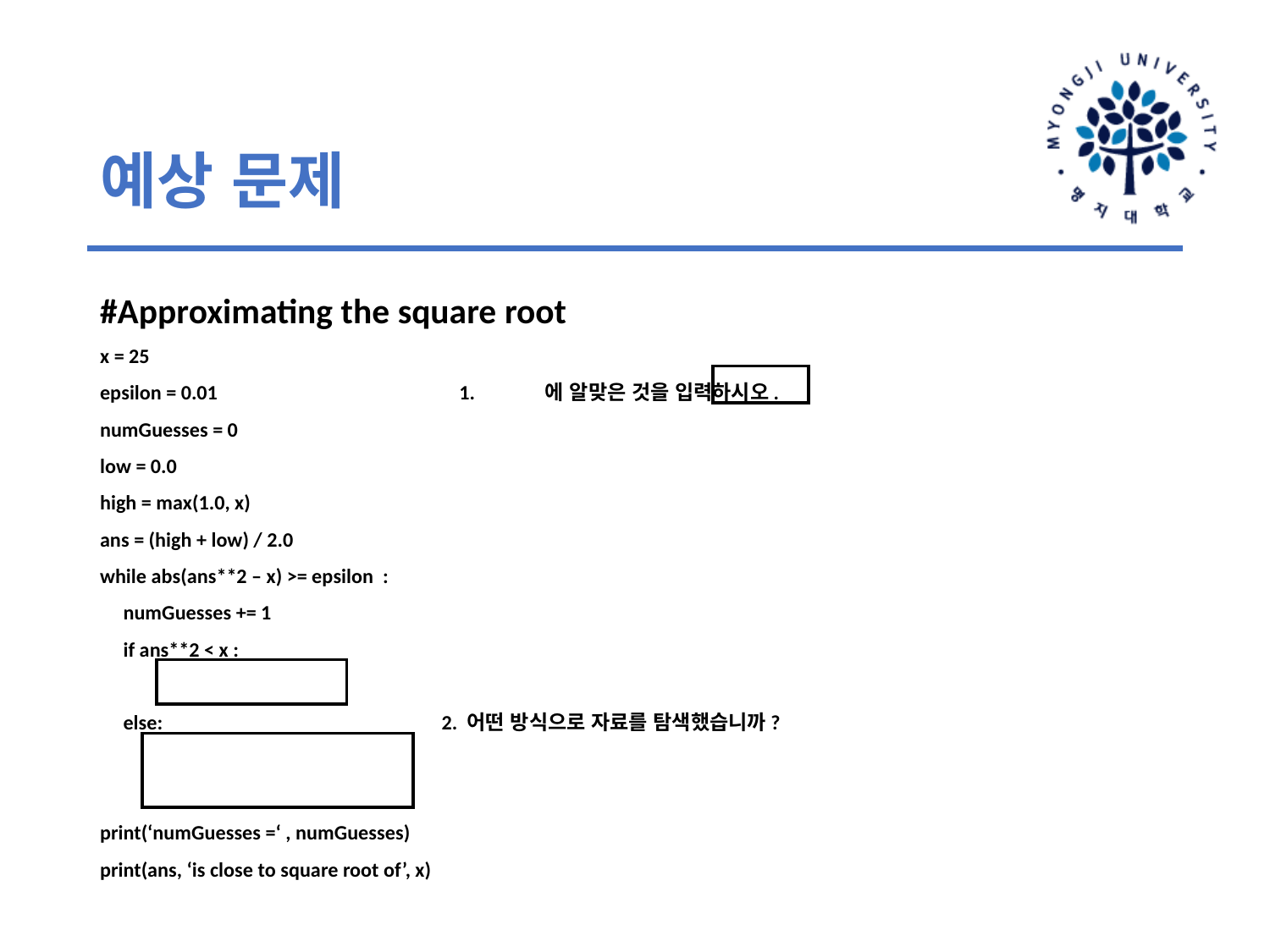

# 예상 문제
#Approximating the square root
x = 25
epsilon = 0.01                                                    1.              에 알맞은 것을 입력하시오.
numGuesses = 0
low = 0.0
high = max(1.0, x)
ans = (high + low) / 2.0
while abs(ans**2 – x) >= epsilon  :
     numGuesses += 1
     if ans**2 < x :

     else:                                                            2. 어떤 방식으로 자료를 탐색했습니까?

print(‘numGuesses =‘ , numGuesses)
print(ans, ‘is close to square root of’, x)